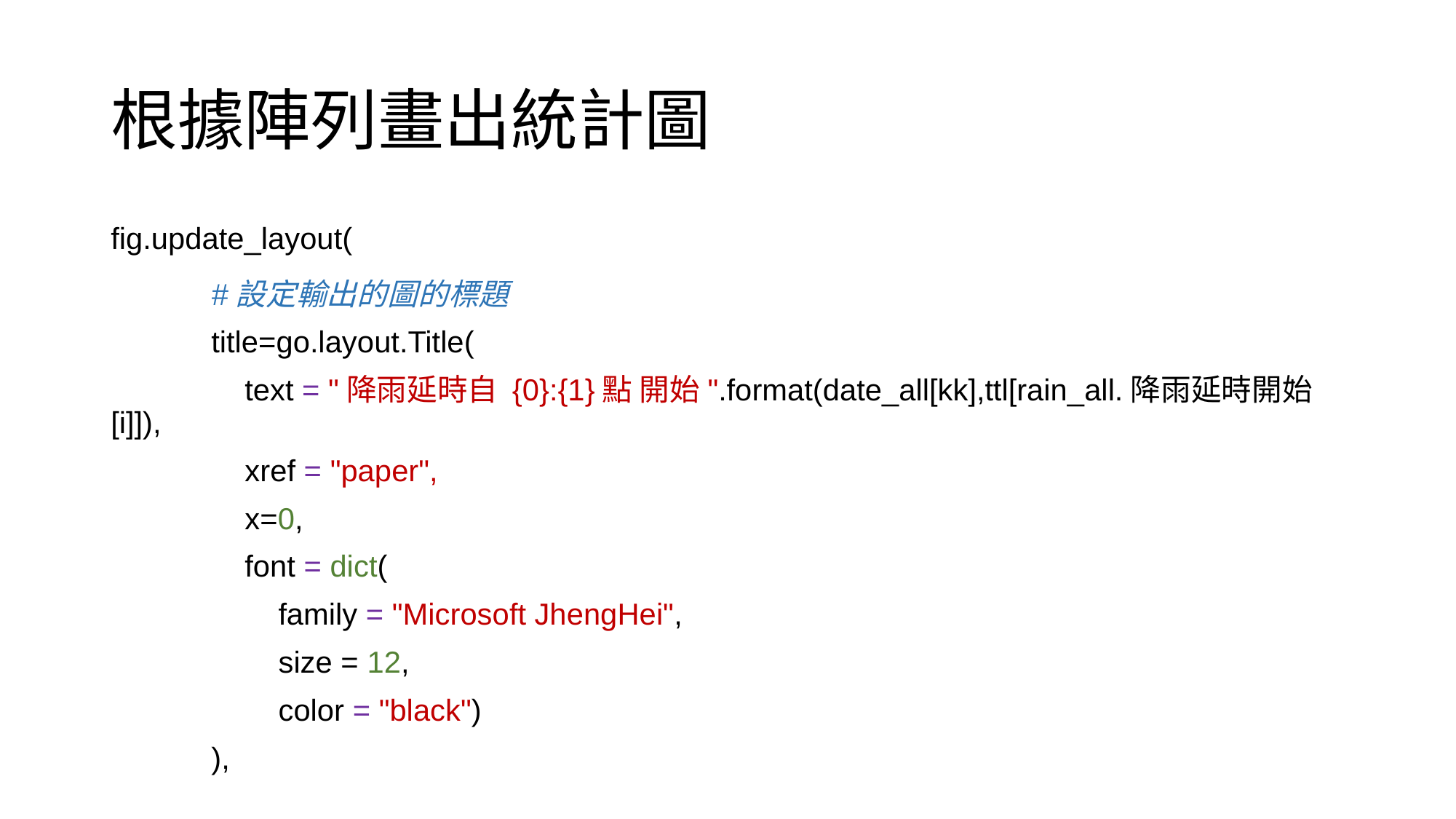

# 根據陣列畫出統計圖
fig.update_layout(
            #設定輸出的圖的標題
            title=go.layout.Title(
                text = "降雨延時自 {0}:{1}點 開始".format(date_all[kk],ttl[rain_all.降雨延時開始[i]]),
                xref = "paper",
                x=0,
                font = dict(
                    family = "Microsoft JhengHei",
                    size = 12,
                    color = "black")
            ),